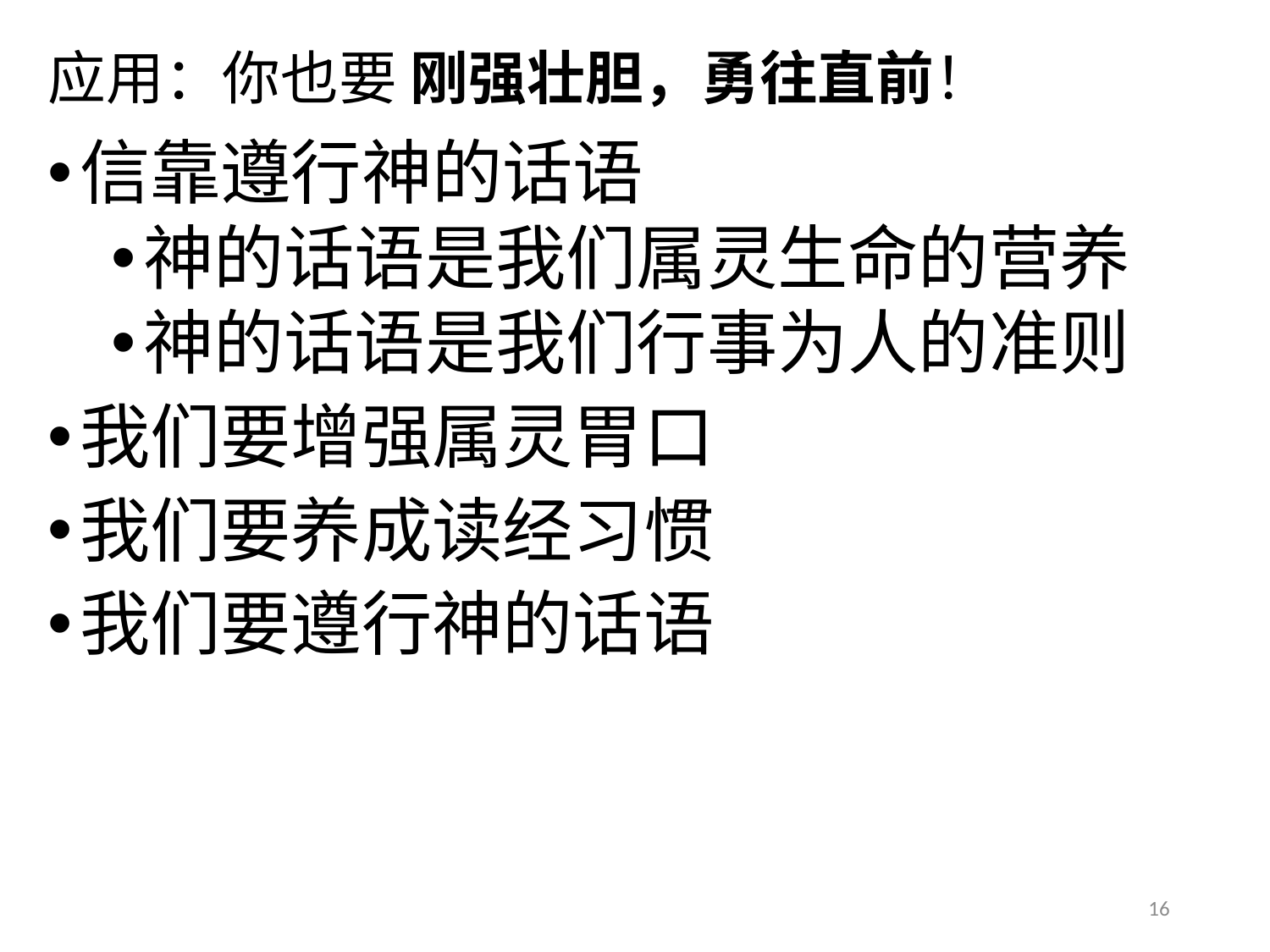

# 应用：你也要 刚强壮胆，勇往直前！
信靠遵行神的话语
神的话语是我们属灵生命的营养
神的话语是我们行事为人的准则
我们要增强属灵胃口
我们要养成读经习惯
我们要遵行神的话语

16